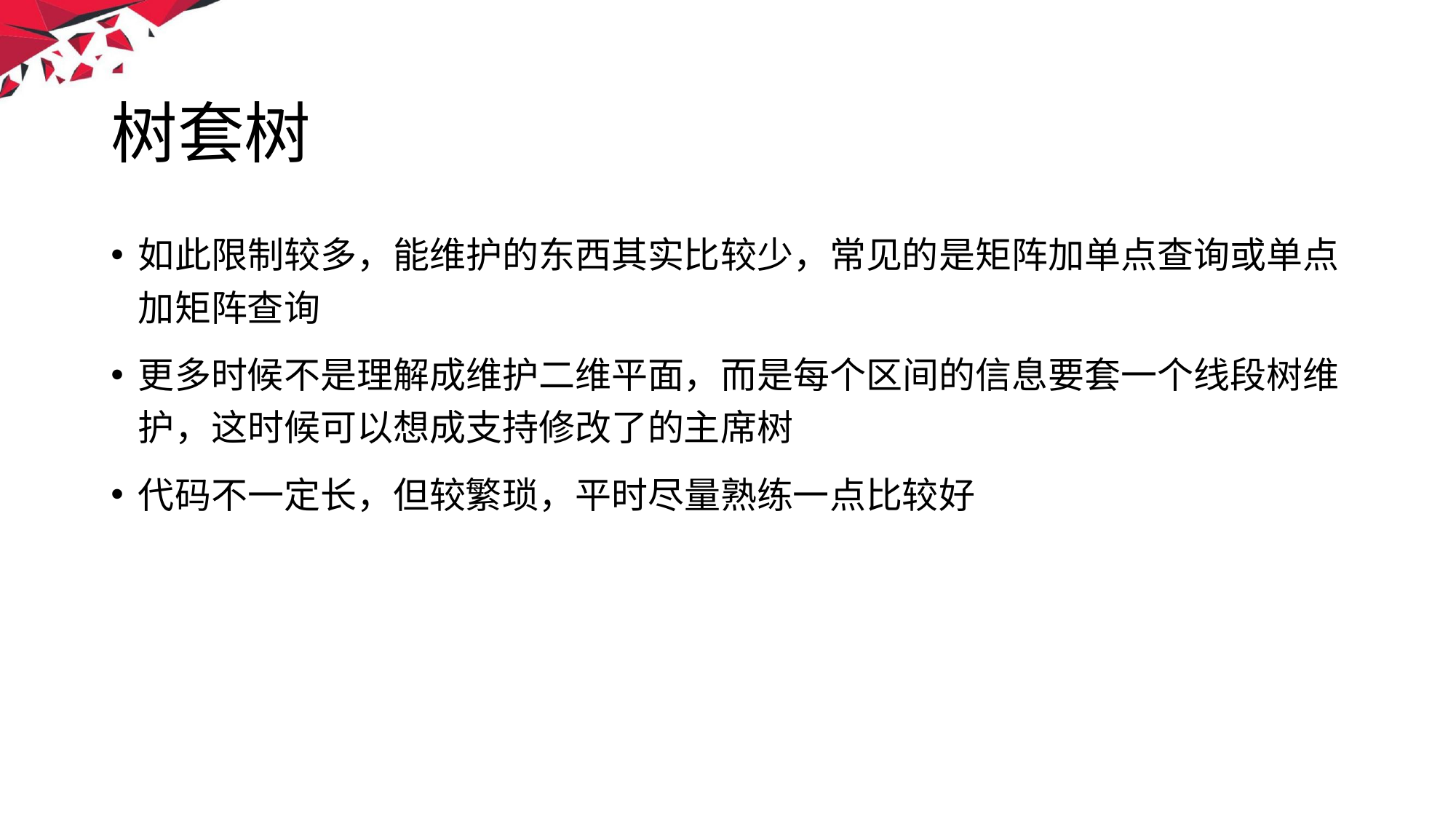

# 树套树
如此限制较多，能维护的东西其实比较少，常见的是矩阵加单点查询或单点加矩阵查询
更多时候不是理解成维护二维平面，而是每个区间的信息要套一个线段树维护，这时候可以想成支持修改了的主席树
代码不一定长，但较繁琐，平时尽量熟练一点比较好